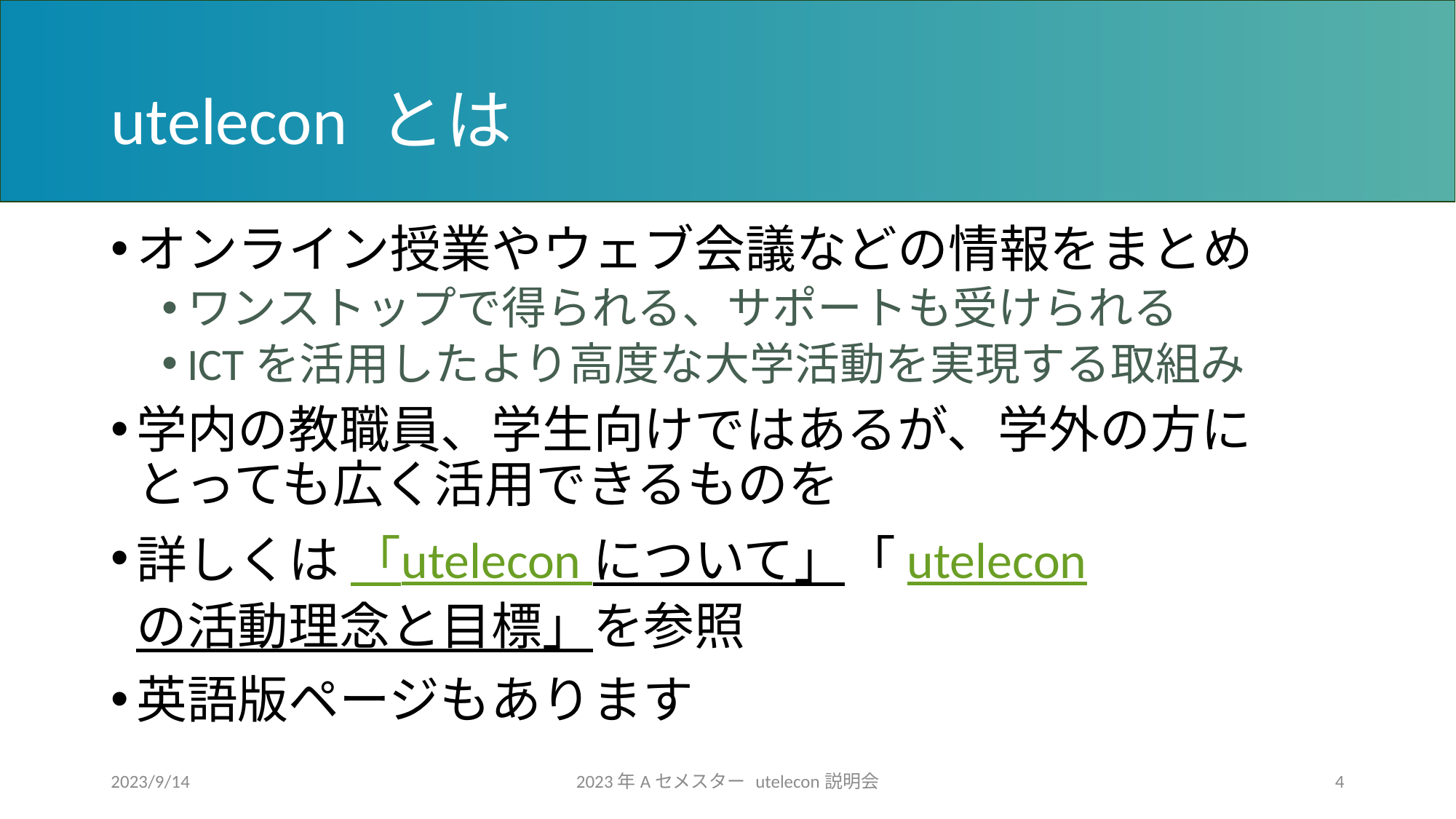

# utelecon とは
オンライン授業やウェブ会議などの情報をまとめ
ワンストップで得られる、サポートも受けられる
ICTを活用したより高度な大学活動を実現する取組み
学内の教職員、学生向けではあるが、学外の方にとっても広く活用できるものを
詳しくは 「utelecon について」「uteleconの活動理念と目標」を参照
英語版ページもあります
2023/9/14
2023年Aセメスター utelecon説明会
4